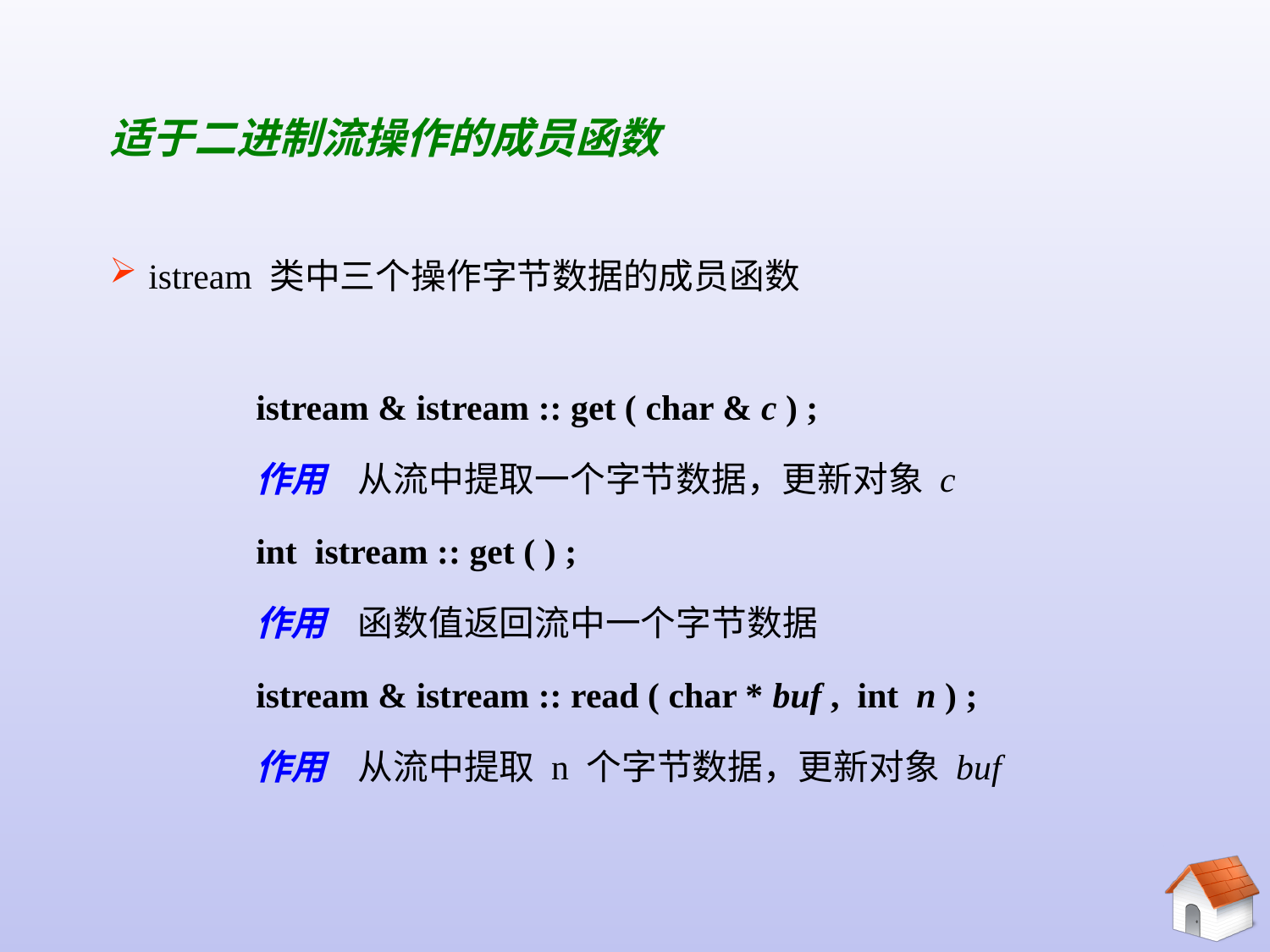

# 10.5.4  二进制文件
适于二进制流操作的成员函数
 istream 类中三个操作字节数据的成员函数
istream & istream :: get ( char & c ) ;
作用    从流中提取一个字节数据，更新对象 c
int  istream :: get ( ) ;
作用    函数值返回流中一个字节数据
istream & istream :: read ( char * buf ,  int  n ) ;
作用    从流中提取 n 个字节数据，更新对象 buf